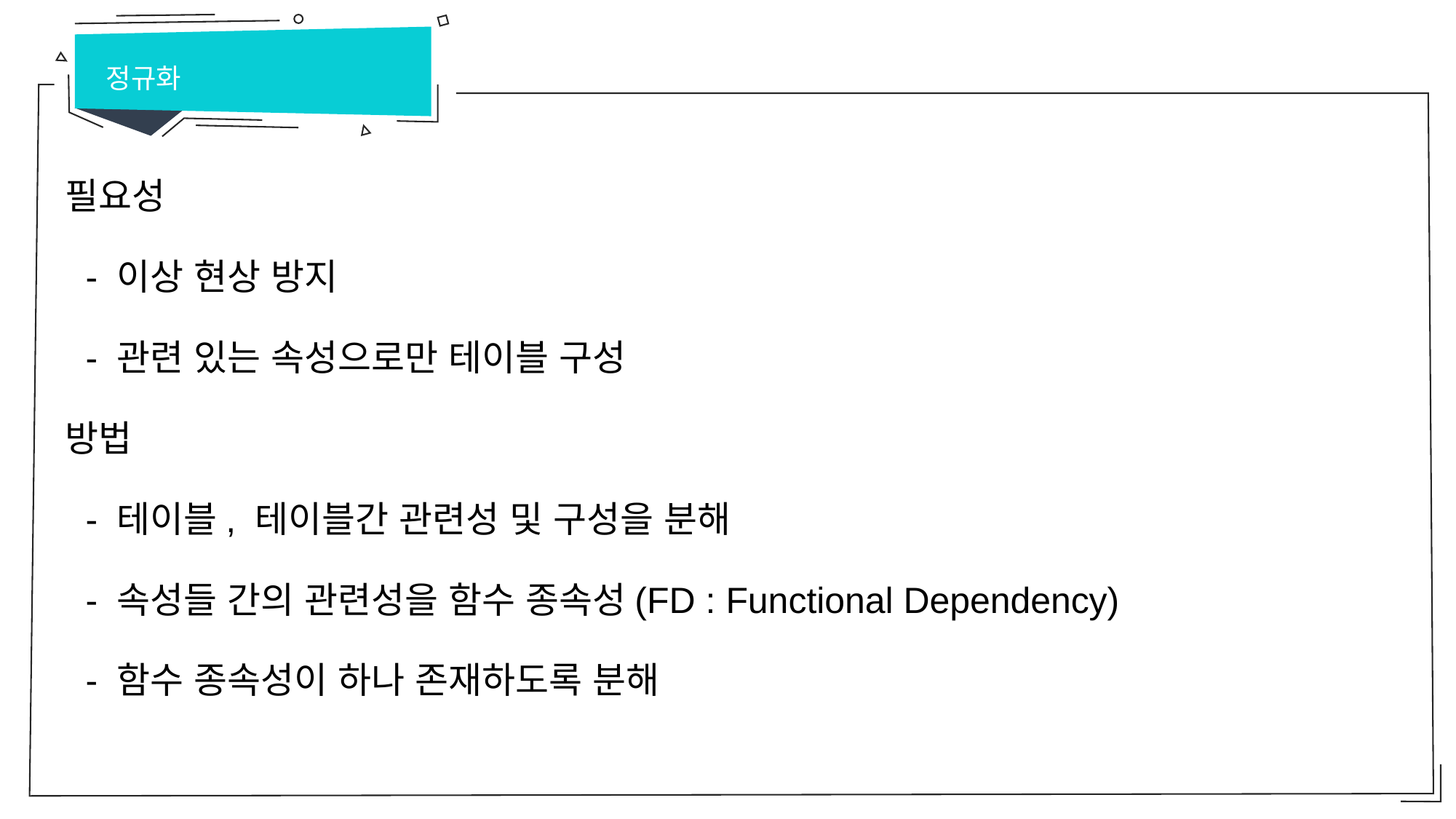

정규화
필요성
  - 이상 현상 방지
  - 관련 있는 속성으로만 테이블 구성
방법
  - 테이블, 테이블간 관련성 및 구성을 분해
  - 속성들 간의 관련성을 함수 종속성(FD : Functional Dependency)
  - 함수 종속성이 하나 존재하도록 분해